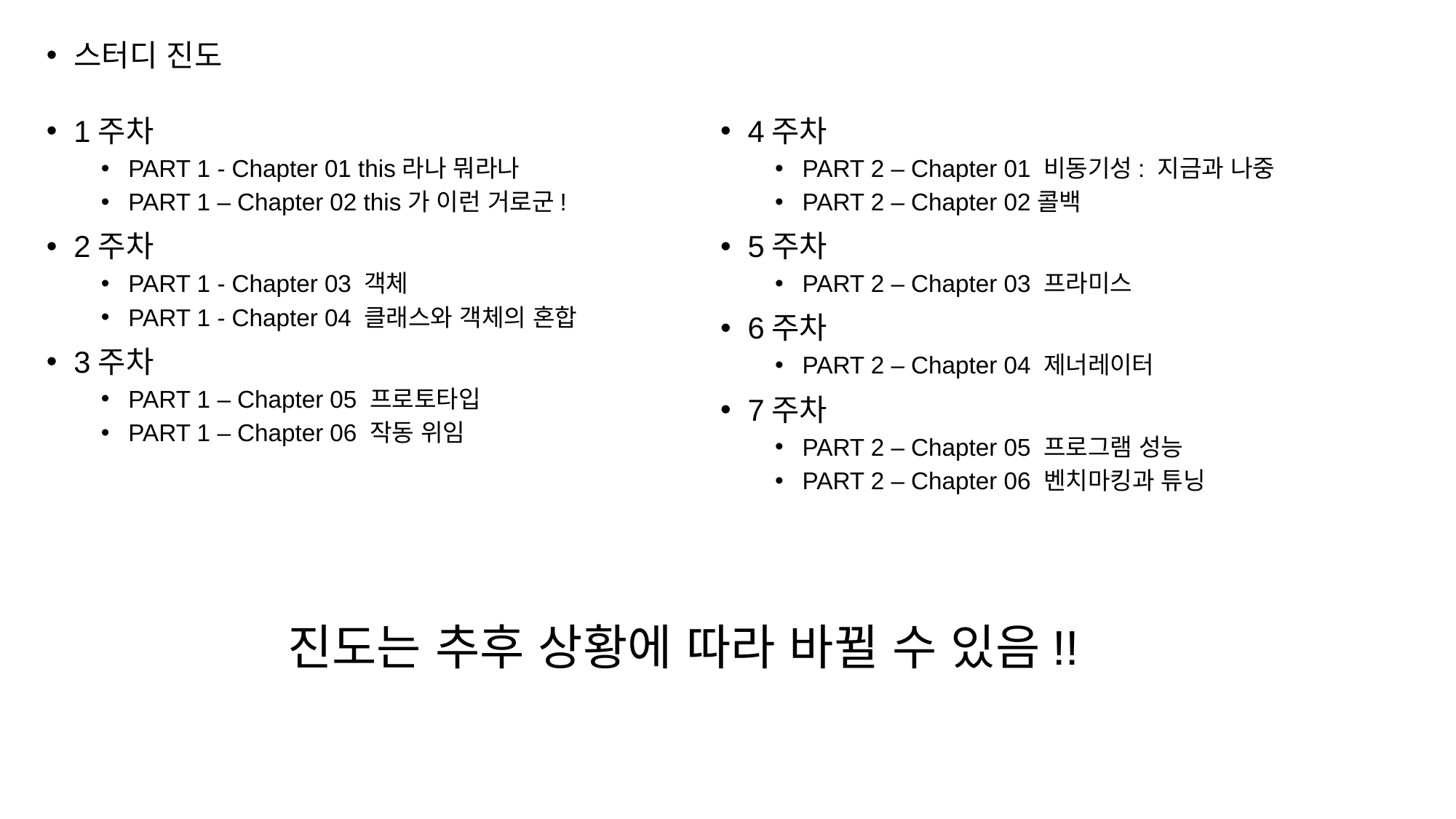

스터디 진도
1주차
PART 1 - Chapter 01 this라나 뭐라나
PART 1 – Chapter 02 this가 이런 거로군!
2주차
PART 1 - Chapter 03 객체
PART 1 - Chapter 04 클래스와 객체의 혼합
3주차
PART 1 – Chapter 05 프로토타입
PART 1 – Chapter 06 작동 위임
4주차
PART 2 – Chapter 01 비동기성: 지금과 나중
PART 2 – Chapter 02콜백
5주차
PART 2 – Chapter 03 프라미스
6주차
PART 2 – Chapter 04 제너레이터
7주차
PART 2 – Chapter 05 프로그램 성능
PART 2 – Chapter 06 벤치마킹과 튜닝
진도는 추후 상황에 따라 바뀔 수 있음!!